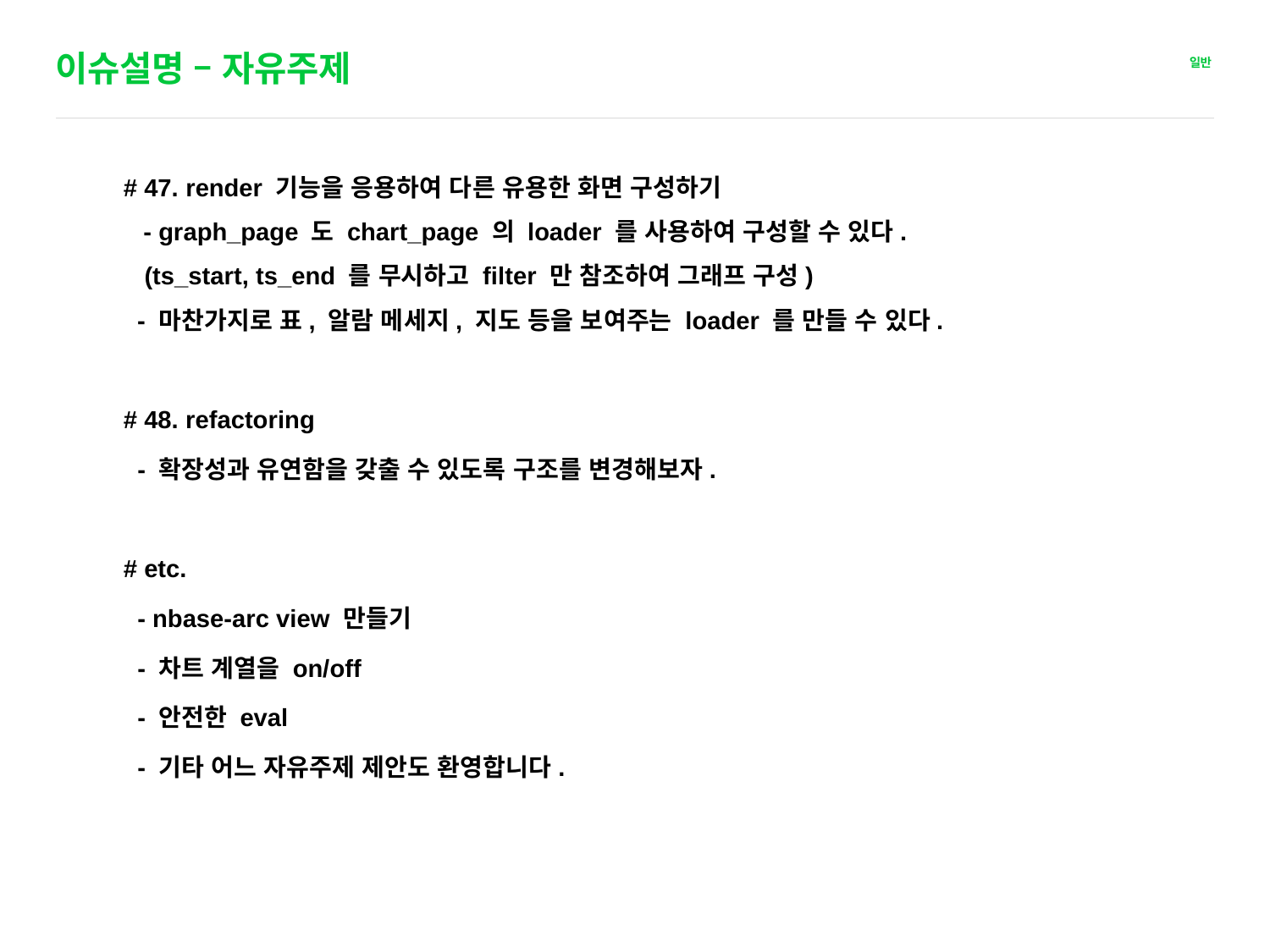

# 이슈설명 – 자유주제
# 47. render 기능을 응용하여 다른 유용한 화면 구성하기 - graph_page 도 chart_page 의 loader 를 사용하여 구성할 수 있다. (ts_start, ts_end 를 무시하고 filter 만 참조하여 그래프 구성) - 마찬가지로 표, 알람 메세지, 지도 등을 보여주는 loader 를 만들 수 있다.

# 48. refactoring
  - 확장성과 유연함을 갖출 수 있도록 구조를 변경해보자.

# etc.
  - nbase-arc view 만들기
  - 차트 계열을 on/off
  - 안전한 eval
  - 기타 어느 자유주제 제안도 환영합니다.